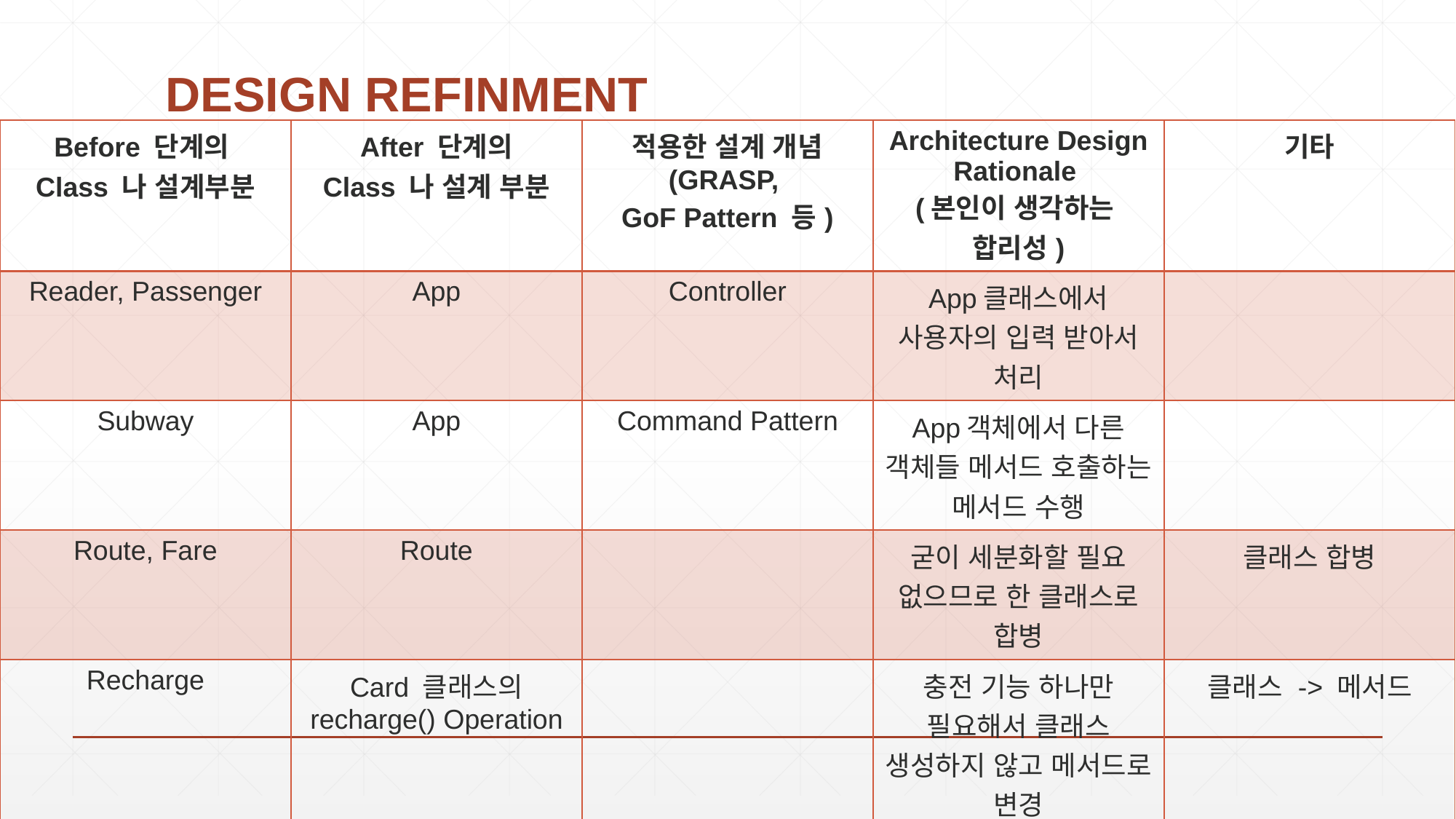

# DESIGN REFINMENT
| Before 단계의 Class 나 설계부분 | After 단계의 Class 나 설계 부분 | 적용한 설계 개념 (GRASP, GoF Pattern 등) | Architecture Design Rationale (본인이 생각하는 합리성) | 기타 |
| --- | --- | --- | --- | --- |
| Reader, Passenger | App | Controller | App클래스에서 사용자의 입력 받아서 처리 |  |
| Subway | App | Command Pattern | App객체에서 다른 객체들 메서드 호출하는 메서드 수행 |  |
| Route, Fare | Route |  | 굳이 세분화할 필요 없으므로 한 클래스로 합병 | 클래스 합병 |
| Recharge | Card 클래스의 recharge() Operation |  | 충전 기능 하나만 필요해서 클래스 생성하지 않고 메서드로 변경 | 클래스 -> 메서드 |